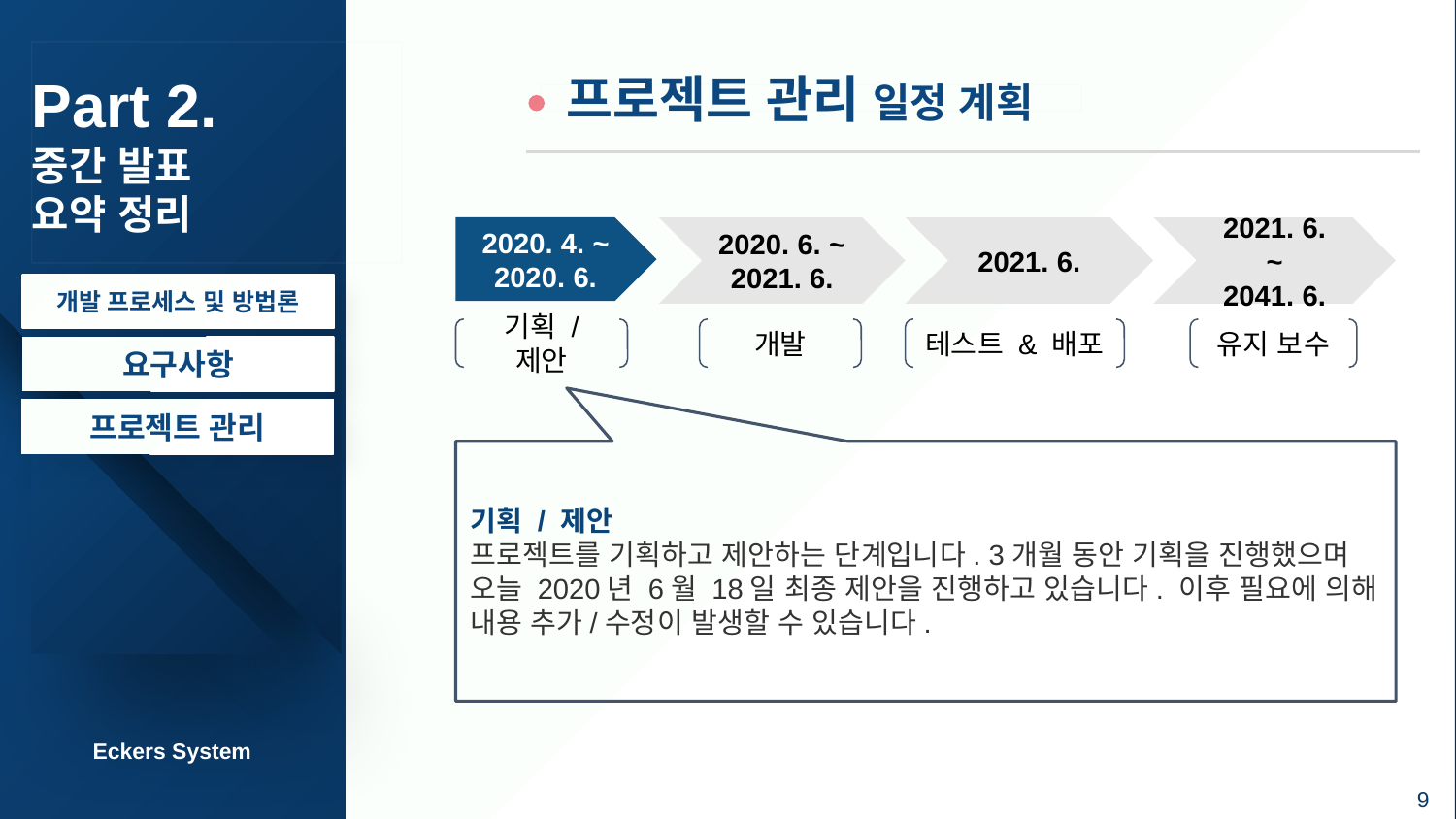

# Part 2.
중간 발표
요약 정리
 프로젝트 관리 일정 계획

2020. 4. ~
2020. 6.
2020. 6. ~
2021. 6.
2021. 6.
2021. 6. ~
2041. 6.
개발 프로세스 및 방법론
기획 / 제안
개발
테스트 & 배포
유지 보수
요구사항
프로젝트 관리
기획 / 제안
프로젝트를 기획하고 제안하는 단계입니다. 3개월 동안 기획을 진행했으며 오늘 2020년 6월 18일 최종 제안을 진행하고 있습니다. 이후 필요에 의해 내용 추가/수정이 발생할 수 있습니다.
Eckers System
9